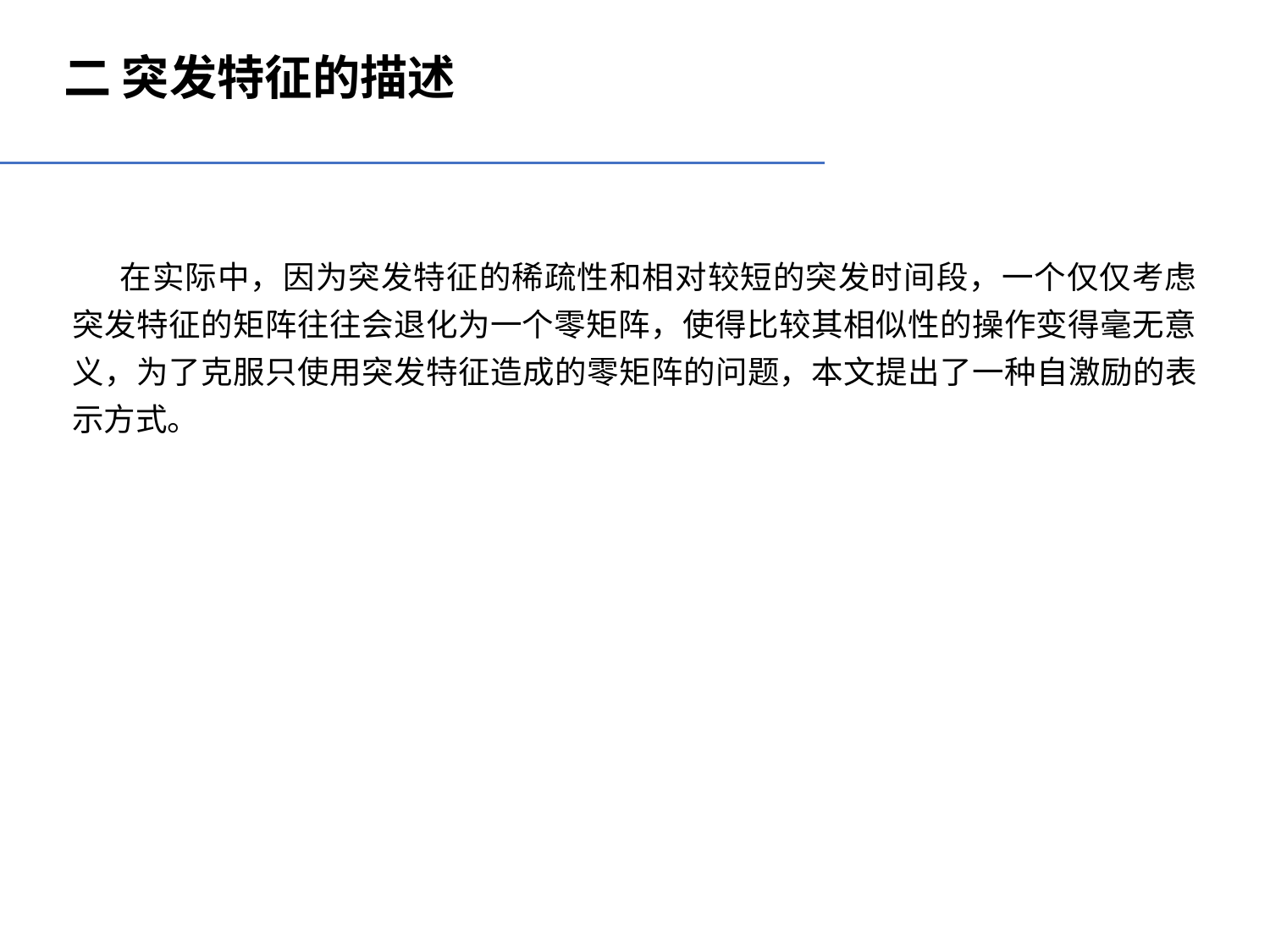

二 突发特征的描述
在实际中，因为突发特征的稀疏性和相对较短的突发时间段，一个仅仅考虑突发特征的矩阵往往会退化为一个零矩阵，使得比较其相似性的操作变得毫无意义，为了克服只使用突发特征造成的零矩阵的问题，本文提出了一种自激励的表示方式。